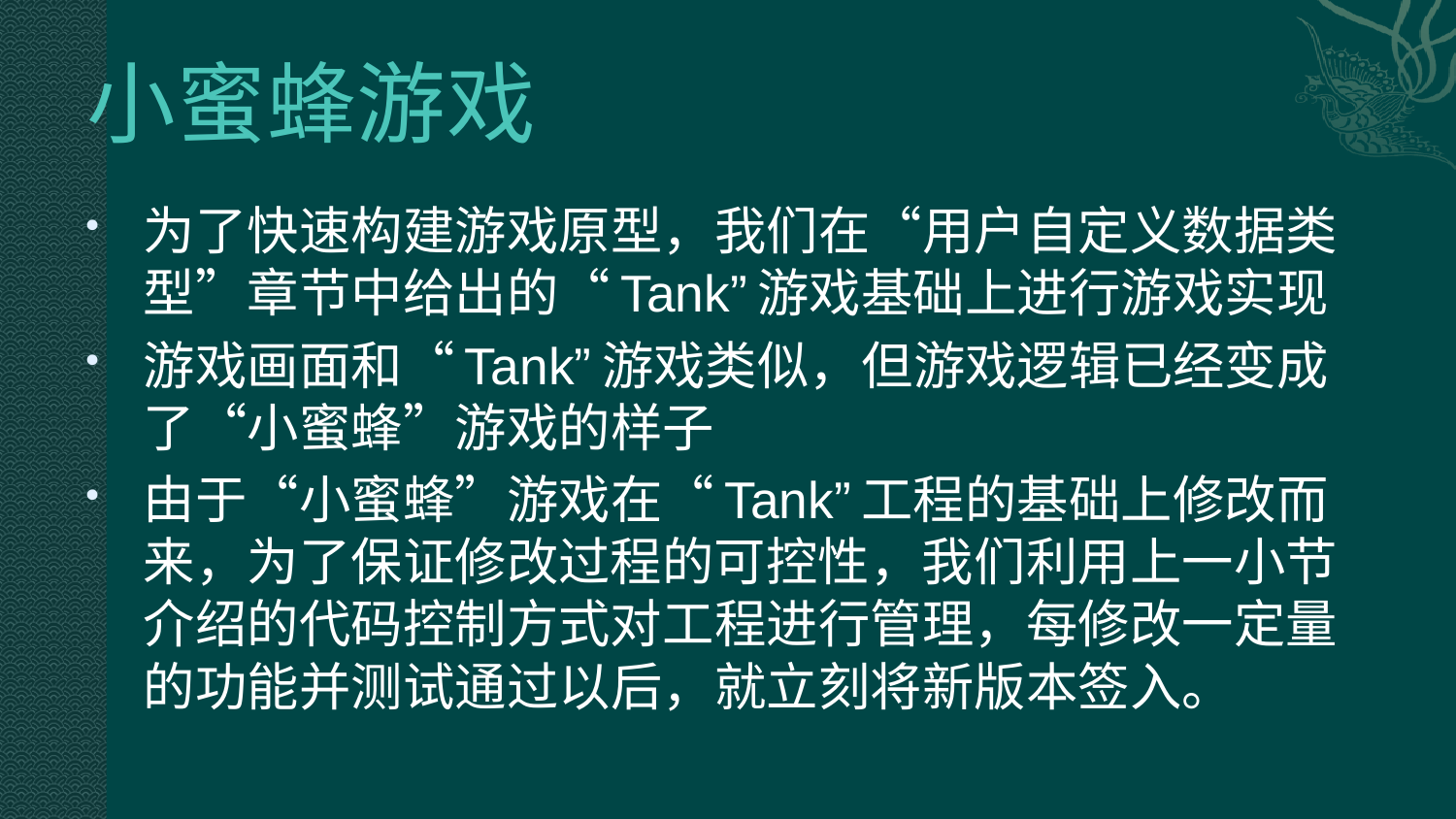

# 小蜜蜂游戏
为了快速构建游戏原型，我们在“用户自定义数据类型”章节中给出的“Tank”游戏基础上进行游戏实现
游戏画面和“Tank”游戏类似，但游戏逻辑已经变成了“小蜜蜂”游戏的样子
由于“小蜜蜂”游戏在“Tank”工程的基础上修改而来，为了保证修改过程的可控性，我们利用上一小节介绍的代码控制方式对工程进行管理，每修改一定量的功能并测试通过以后，就立刻将新版本签入。